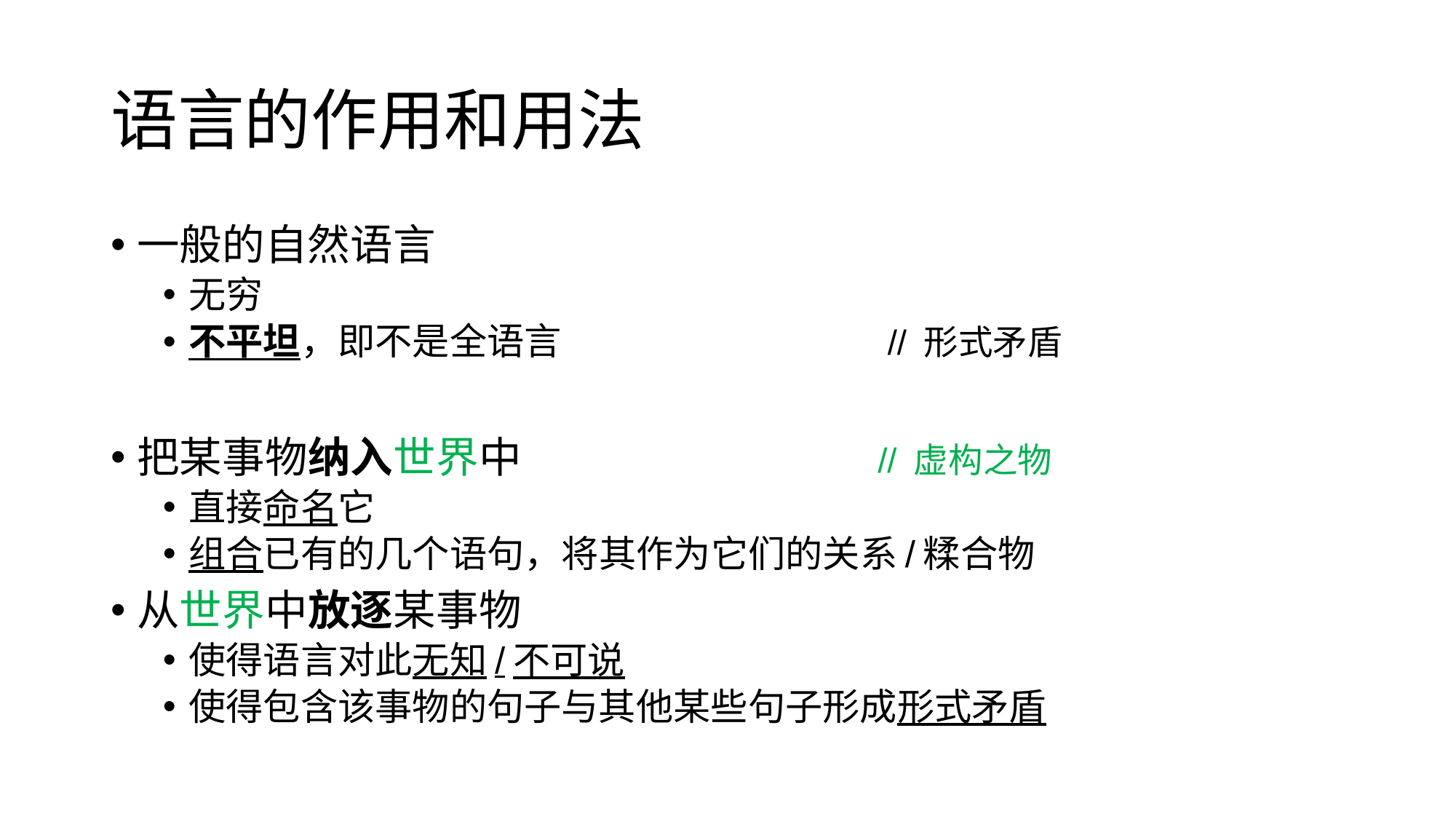

# 语言的作用和用法
一般的自然语言
无穷
不平坦，即不是全语言                                      // 形式矛盾

把某事物纳入世界中                                    // 虚构之物
直接命名它
组合已有的几个语句，将其作为它们的关系/糅合物
从世界中放逐某事物
使得语言对此无知/不可说
使得包含该事物的句子与其他某些句子形成形式矛盾